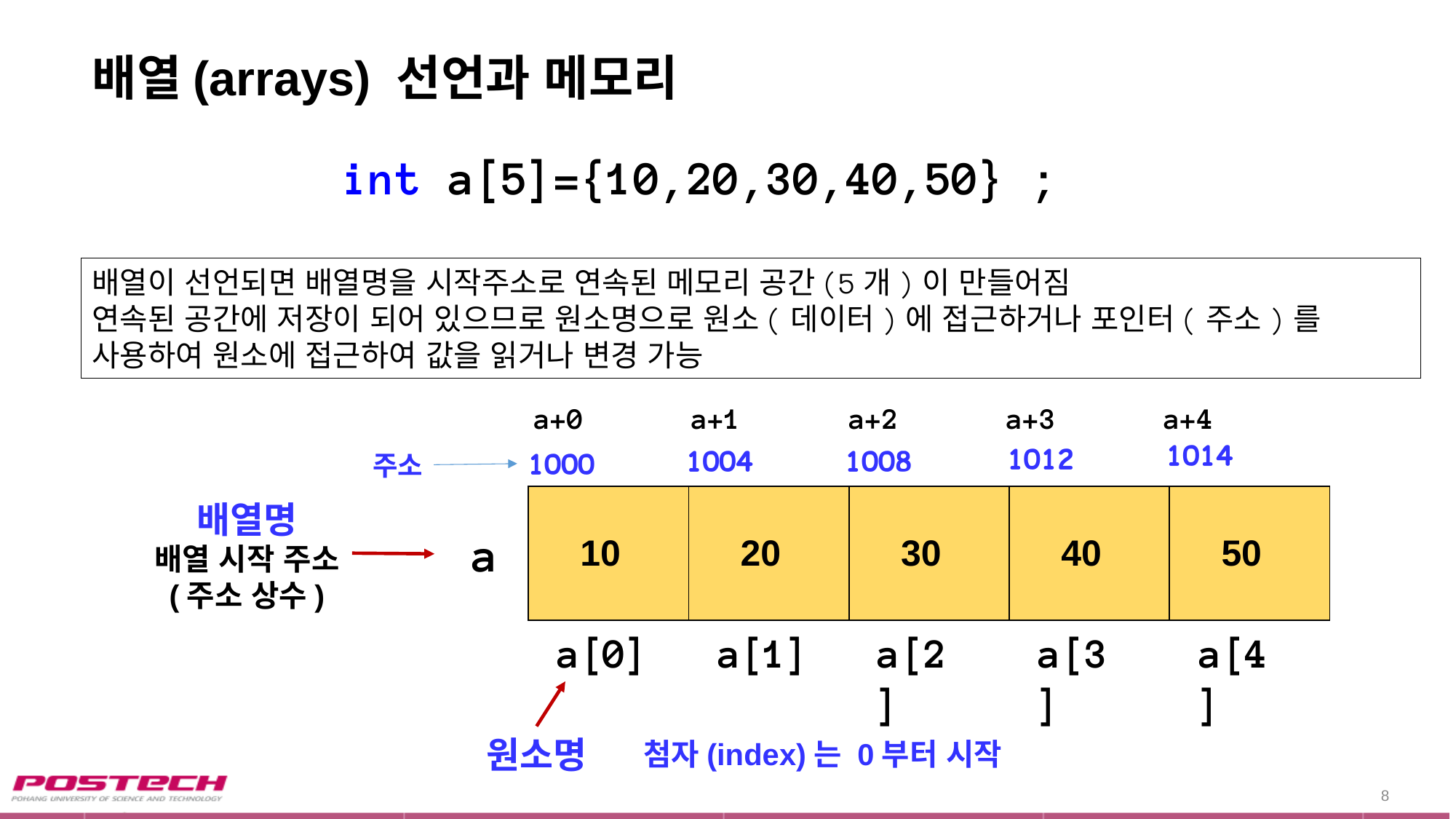

# 배열(arrays) 선언과 메모리
 int a[5]={10,20,30,40,50} ;
배열이 선언되면 배열명을 시작주소로 연속된 메모리 공간(5개)이 만들어짐
연속된 공간에 저장이 되어 있으므로 원소명으로 원소(데이터)에 접근하거나 포인터(주소)를 사용하여 원소에 접근하여 값을 읽거나 변경 가능
a+0
a+1
a+2
a+3
a+4
1014
1012
1004
1008
1000
주소
| 10 | 20 | 30 | 40 | 50 |
| --- | --- | --- | --- | --- |
배열명
배열 시작 주소
(주소 상수)
a
a[0]
a[1]
a[2]
a[3]
a[4]
원소명
첨자(index)는 0부터 시작
8